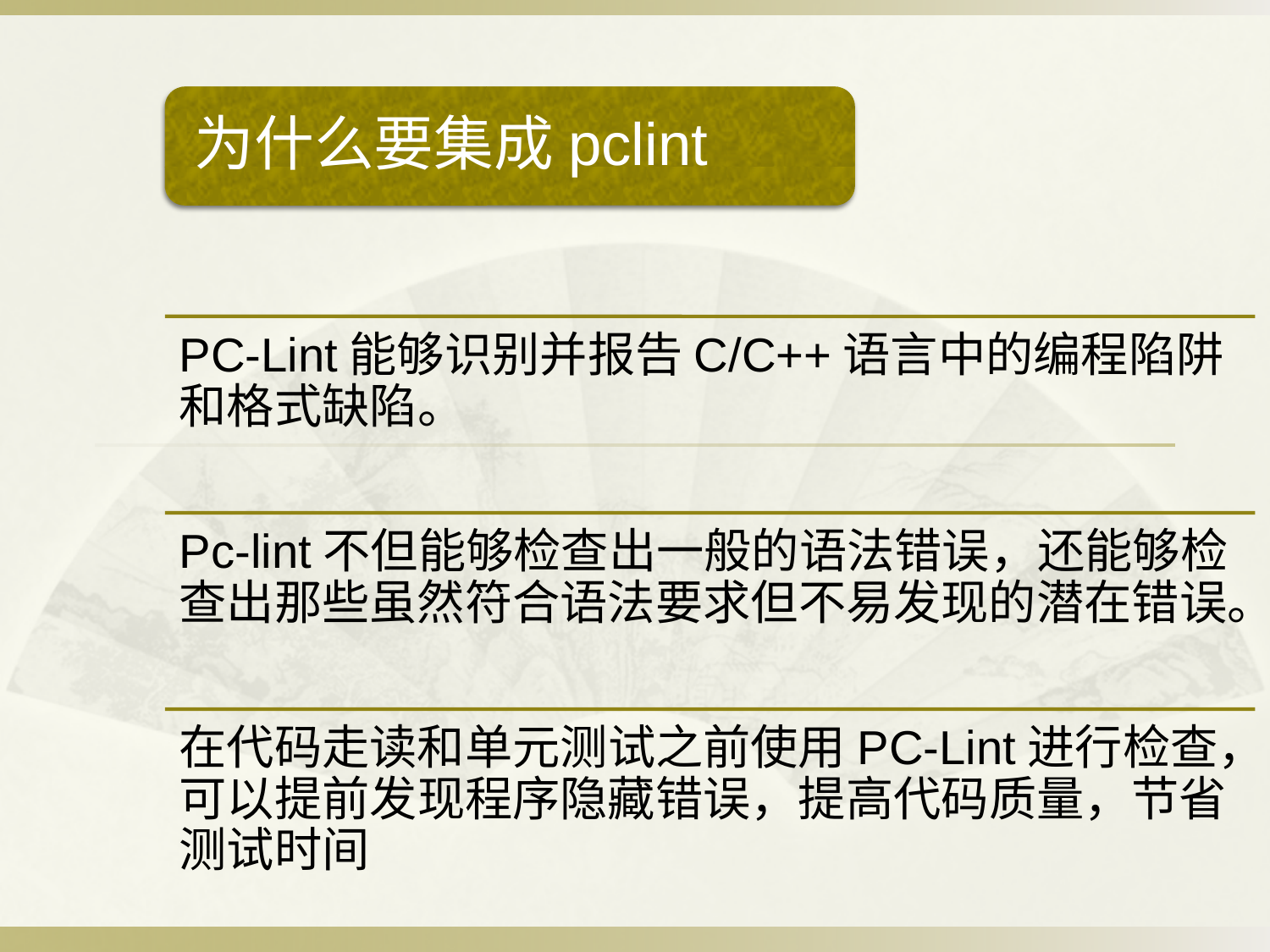

为什么要集成pclint
PC-Lint能够识别并报告C/C++语言中的编程陷阱和格式缺陷。
Pc-lint不但能够检查出一般的语法错误，还能够检查出那些虽然符合语法要求但不易发现的潜在错误。
在代码走读和单元测试之前使用PC-Lint进行检查，可以提前发现程序隐藏错误，提高代码质量，节省测试时间